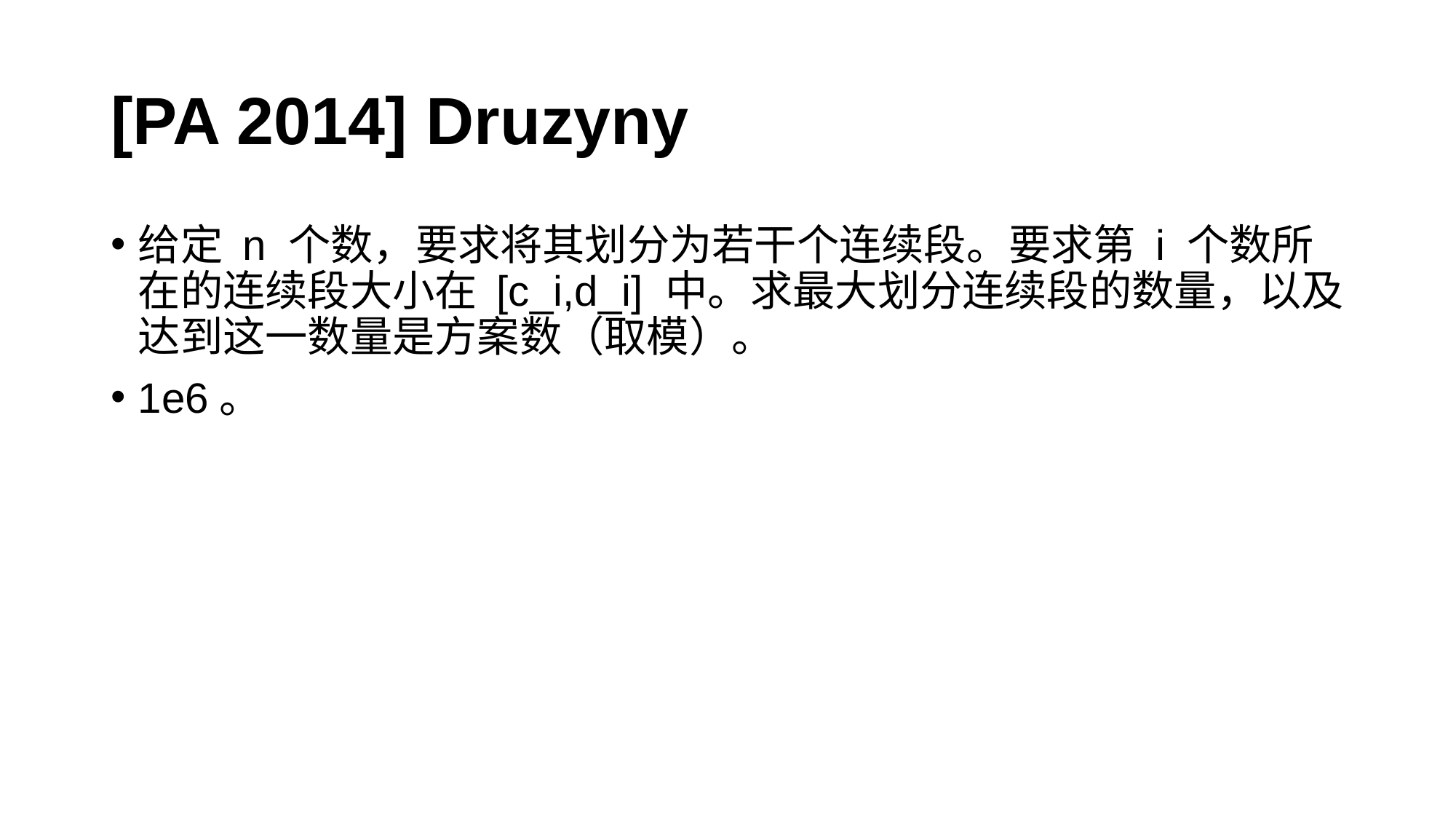

# [PA 2014] Druzyny
给定 n 个数，要求将其划分为若干个连续段。要求第 i 个数所在的连续段大小在 [c_i,d_i] 中。求最大划分连续段的数量，以及达到这一数量是方案数（取模）。
1e6。